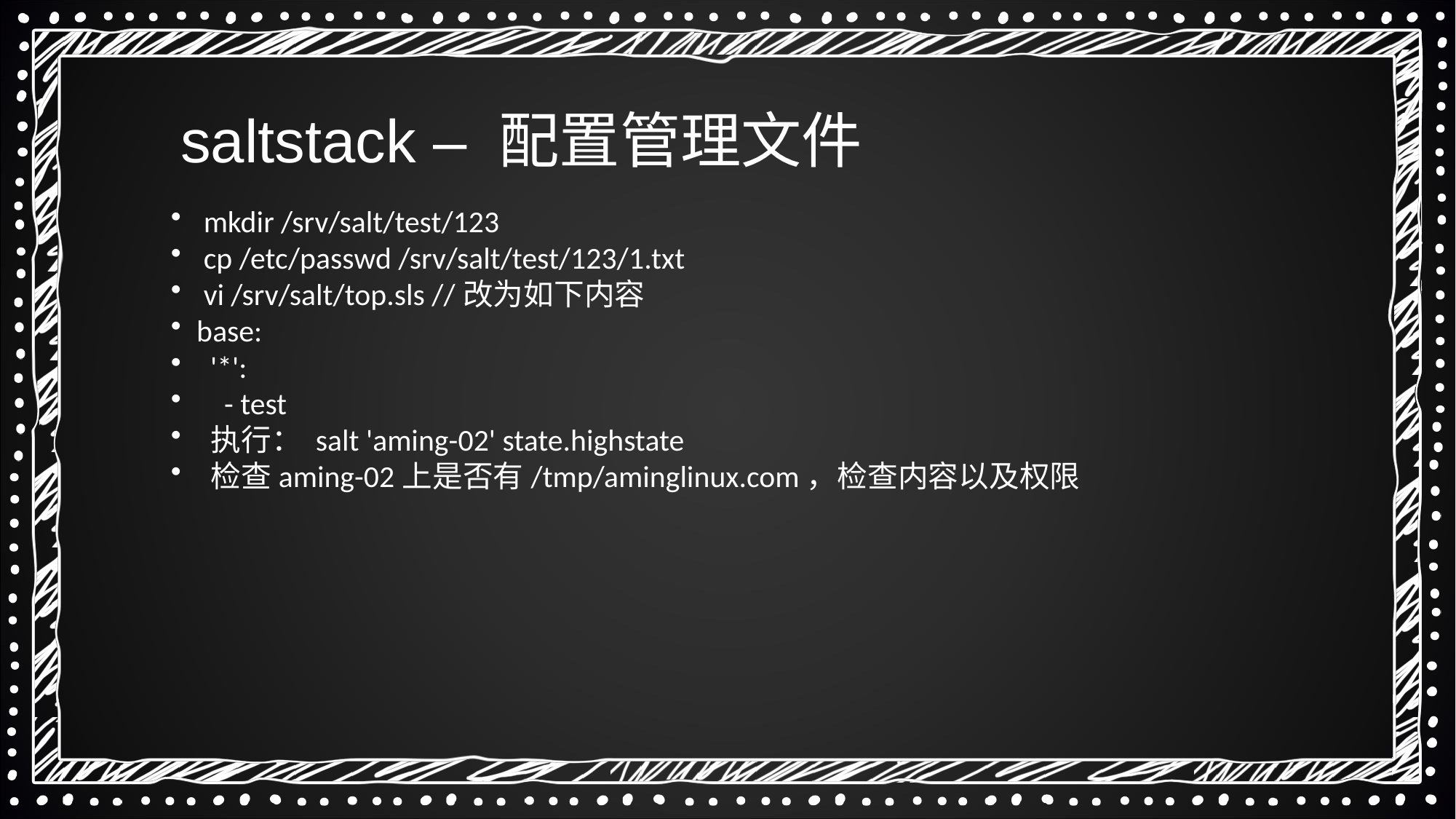

saltstack – 配置管理文件
 mkdir /srv/salt/test/123
 cp /etc/passwd /srv/salt/test/123/1.txt
 vi /srv/salt/top.sls //改为如下内容
base:
  '*':
    - test
 执行： salt 'aming-02' state.highstate
 检查aming-02上是否有/tmp/aminglinux.com，检查内容以及权限